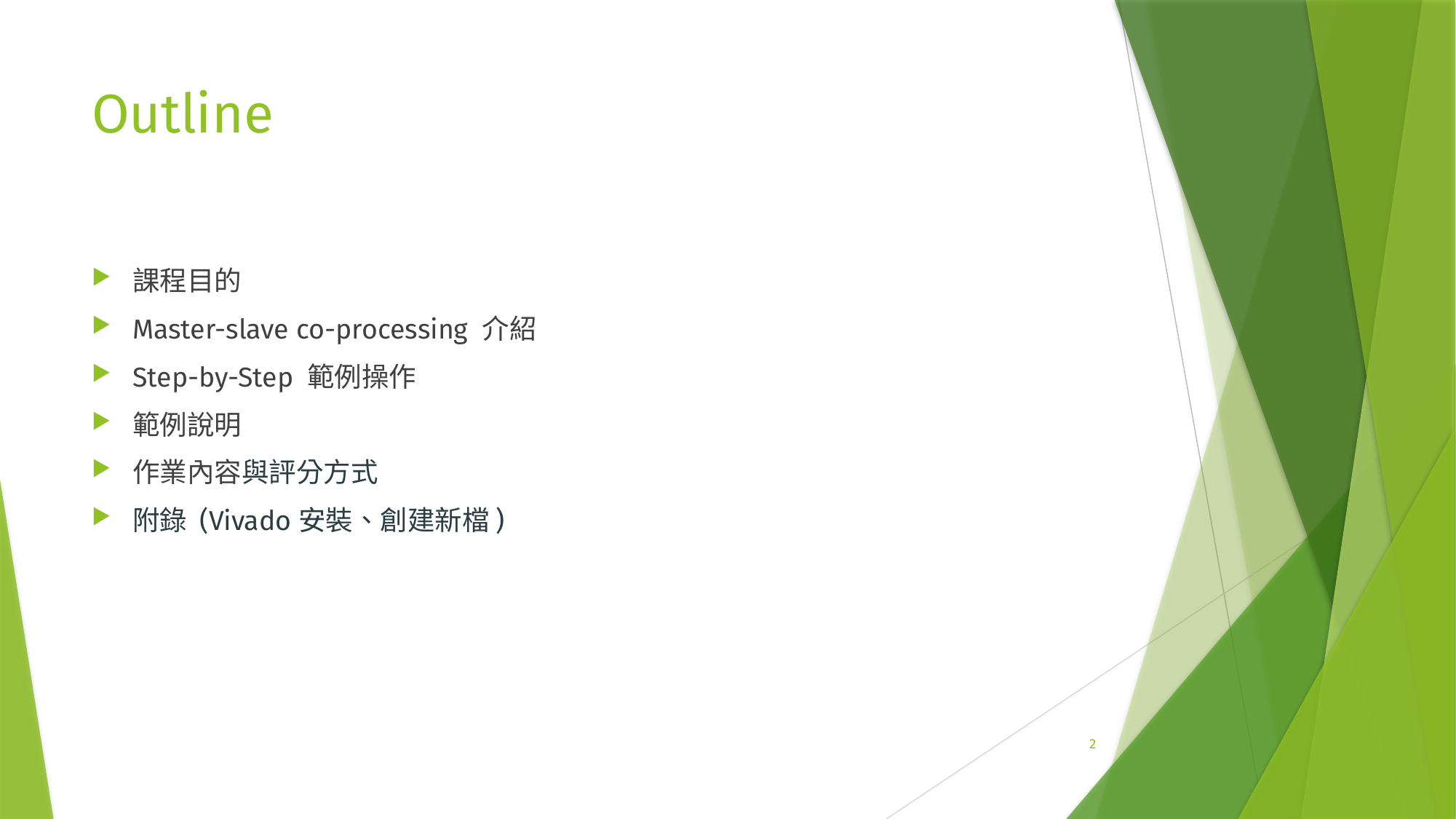

# Outline
課程目的
Master-slave co-processing 介紹
Step-by-Step 範例操作
範例說明
作業內容與評分方式
附錄 (Vivado安裝、創建新檔)
2